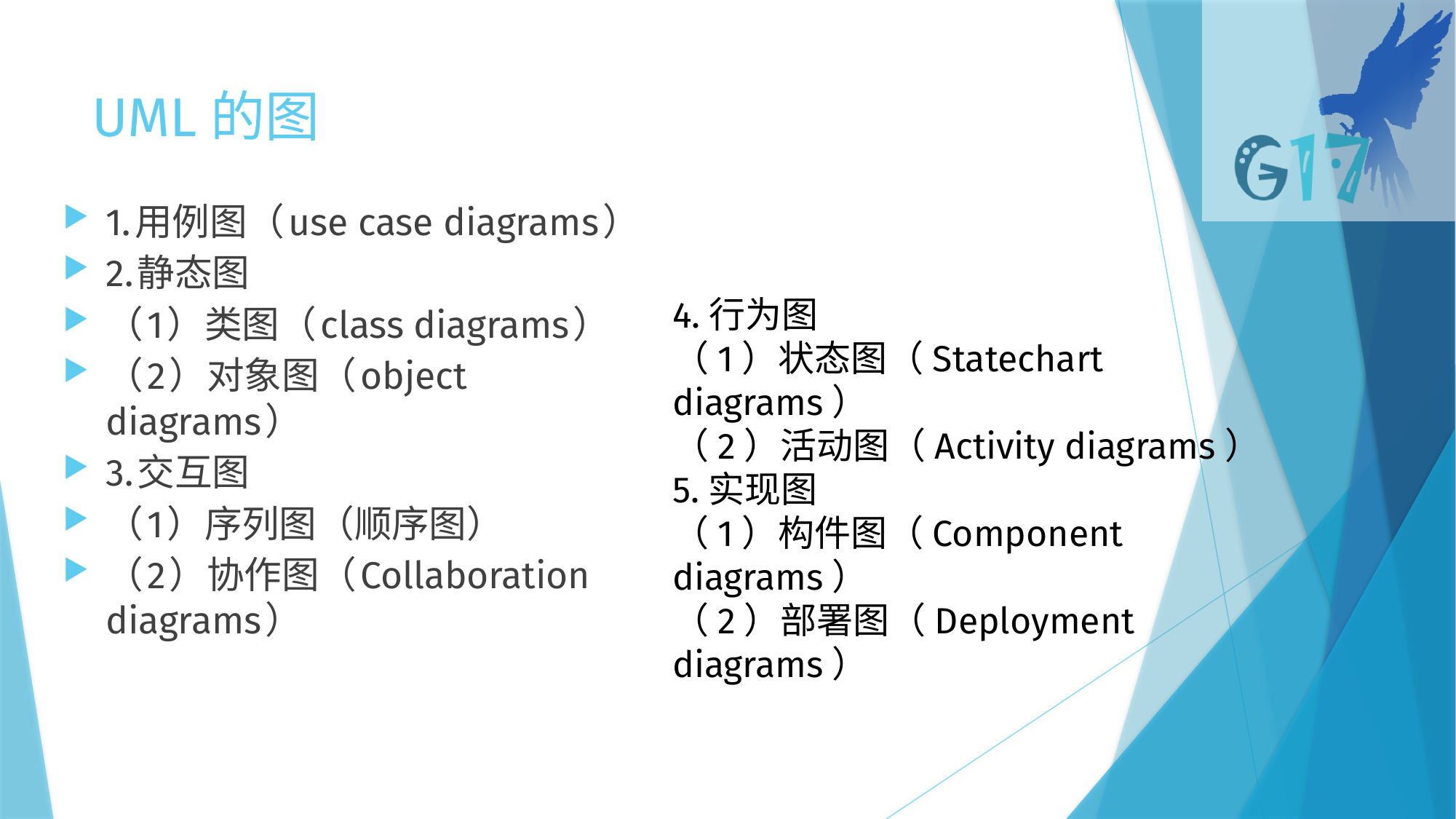

# UML的图

1.用例图（use case diagrams）
2.静态图
（1）类图（class diagrams）
（2）对象图（object diagrams）
3.交互图
（1）序列图（顺序图）
（2）协作图（Collaboration diagrams）

4.行为图
（1）状态图（Statechart diagrams）
（2）活动图（Activity diagrams）
5.实现图
（1）构件图（Component diagrams）
（2）部署图（Deployment diagrams）